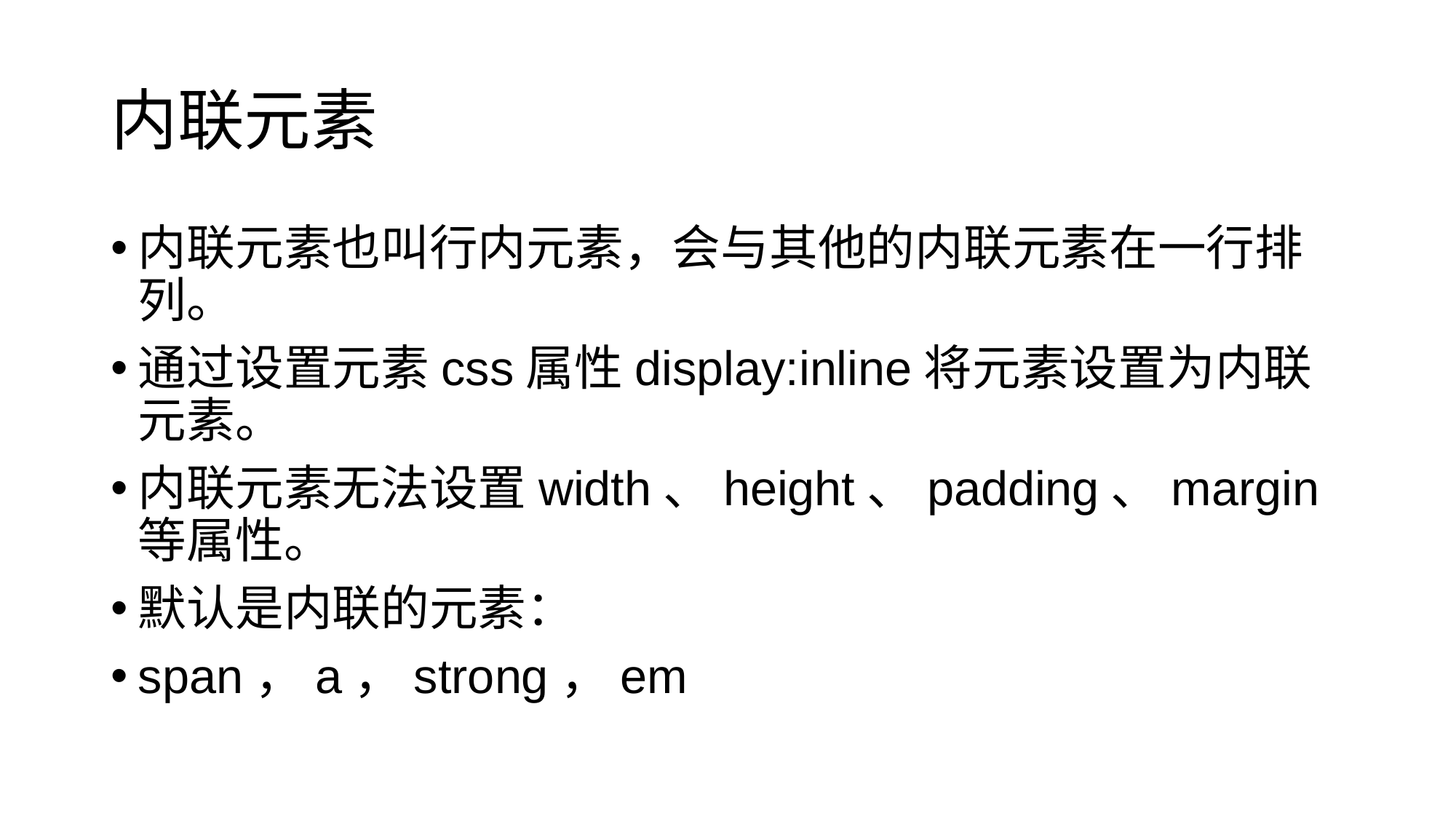

# 内联元素
内联元素也叫行内元素，会与其他的内联元素在一行排列。
通过设置元素css属性display:inline将元素设置为内联元素。
内联元素无法设置width、height、padding、margin等属性。
默认是内联的元素：
span，a，strong，em